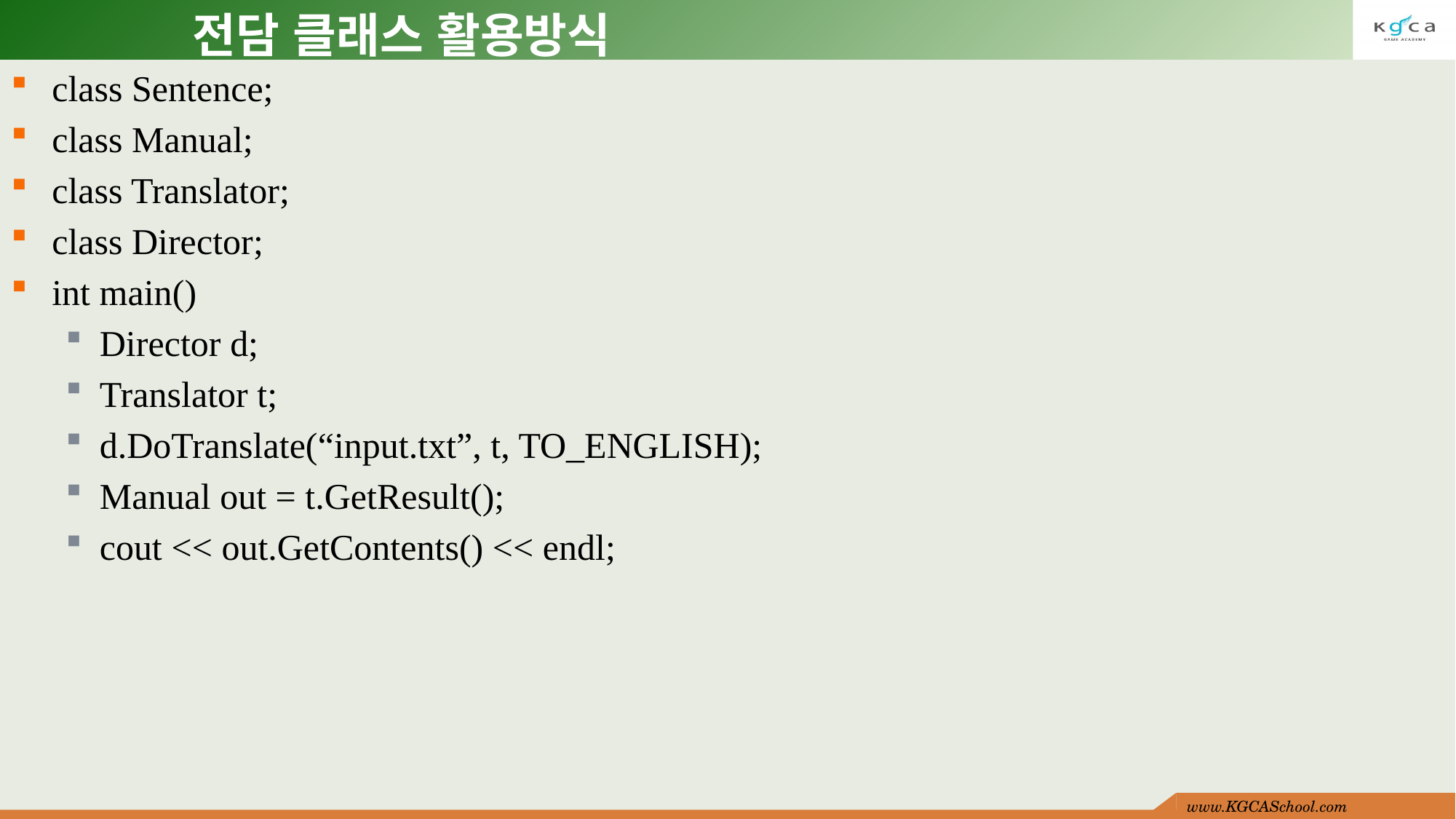

# 전담 클래스 활용방식
class Sentence;
class Manual;
class Translator;
class Director;
int main()
Director d;
Translator t;
d.DoTranslate(“input.txt”, t, TO_ENGLISH);
Manual out = t.GetResult();
cout << out.GetContents() << endl;